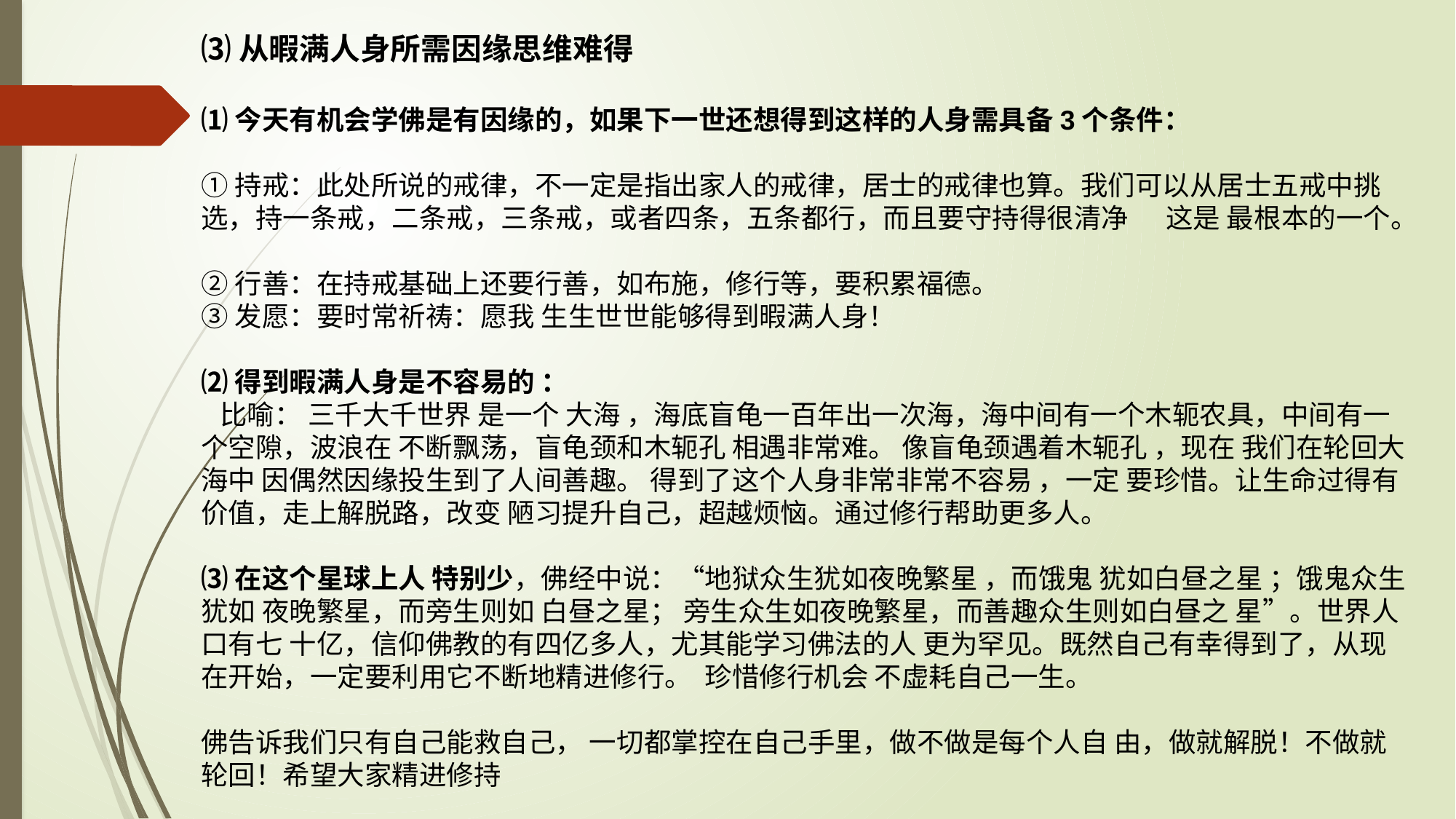

⑶从暇满人身所需因缘思维难得

⑴今天有机会学佛是有因缘的，如果下一世还想得到这样的人身需具备3个条件：

①持戒：此处所说的戒律，不一定是指出家人的戒律，居士的戒律也算。我们可以从居士五戒中挑选，持一条戒，二条戒，三条戒，或者四条，五条都行，而且要守持得很清净      这是 最根本的一个。
②行善：在持戒基础上还要行善，如布施，修行等，要积累福德。
③发愿：要时常祈祷：愿我 生生世世能够得到暇满人身！

⑵得到暇满人身是不容易的 ：
  比喻： 三千大千世界 是一个 大海 ，海底盲龟一百年出一次海，海中间有一个木轭农具，中间有一个空隙，波浪在 不断飘荡，盲龟颈和木轭孔 相遇非常难。 像盲龟颈遇着木轭孔 ，现在 我们在轮回大海中 因偶然因缘投生到了人间善趣。 得到了这个人身非常非常不容易 ，一定 要珍惜。让生命过得有价值，走上解脱路，改变 陋习提升自己，超越烦恼。通过修行帮助更多人。

⑶在这个星球上人 特别少，佛经中说：“地狱众生犹如夜晚繁星 ，而饿鬼 犹如白昼之星 ；饿鬼众生犹如 夜晚繁星，而旁生则如 白昼之星； 旁生众生如夜晚繁星，而善趣众生则如白昼之 星”。世界人口有七 十亿，信仰佛教的有四亿多人，尤其能学习佛法的人 更为罕见。既然自己有幸得到了，从现在开始，一定要利用它不断地精进修行。  珍惜修行机会 不虚耗自己一生。

佛告诉我们只有自己能救自己， 一切都掌控在自己手里，做不做是每个人自 由，做就解脱！不做就轮回！希望大家精进修持